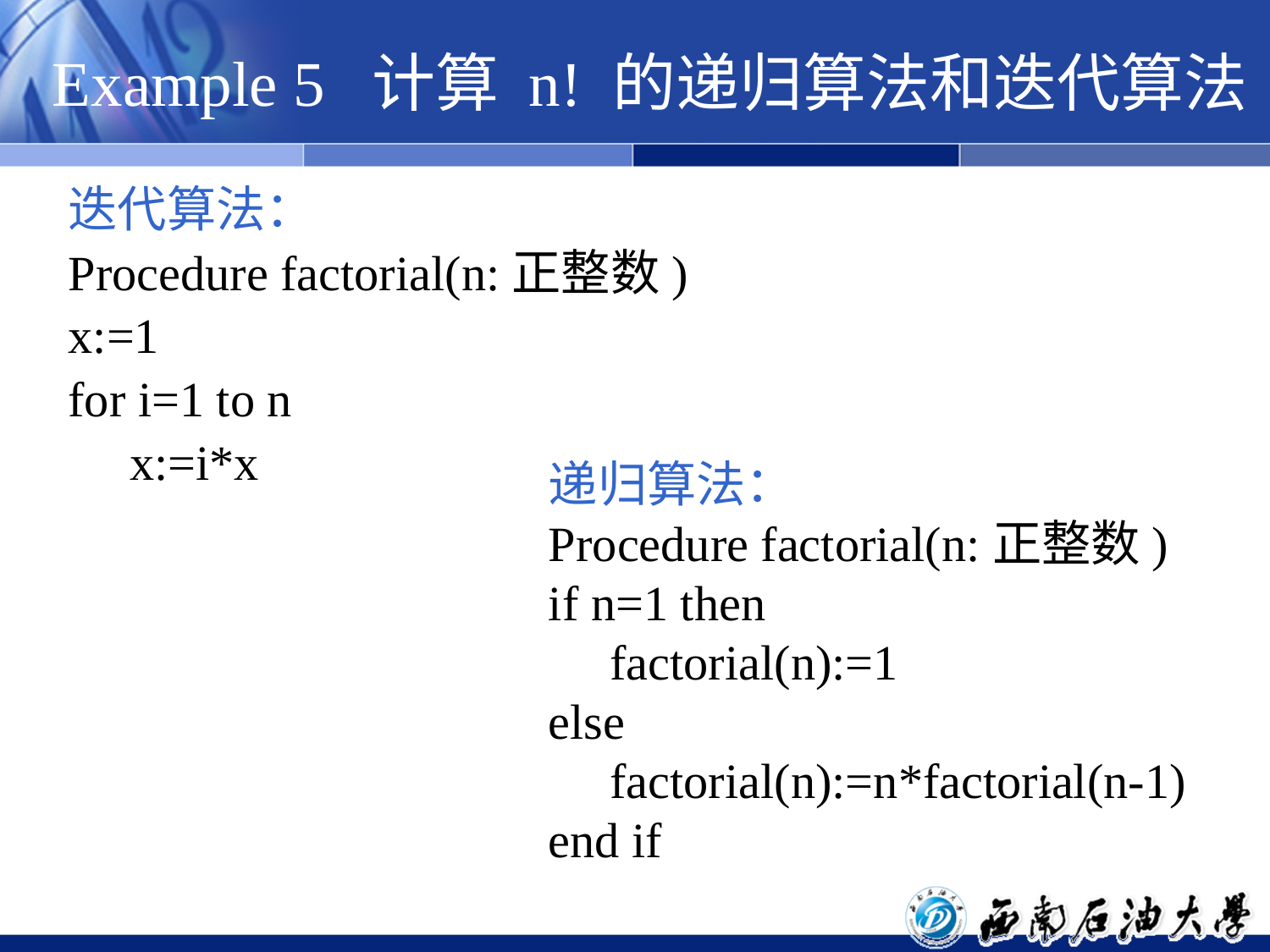

# Example 5  计算 n! 的递归算法和迭代算法
迭代算法：
Procedure factorial(n:正整数)
x:=1
for i=1 to n
     x:=i*x
递归算法：
Procedure factorial(n:正整数)
if n=1 then
     factorial(n):=1
else
     factorial(n):=n*factorial(n-1)
end if